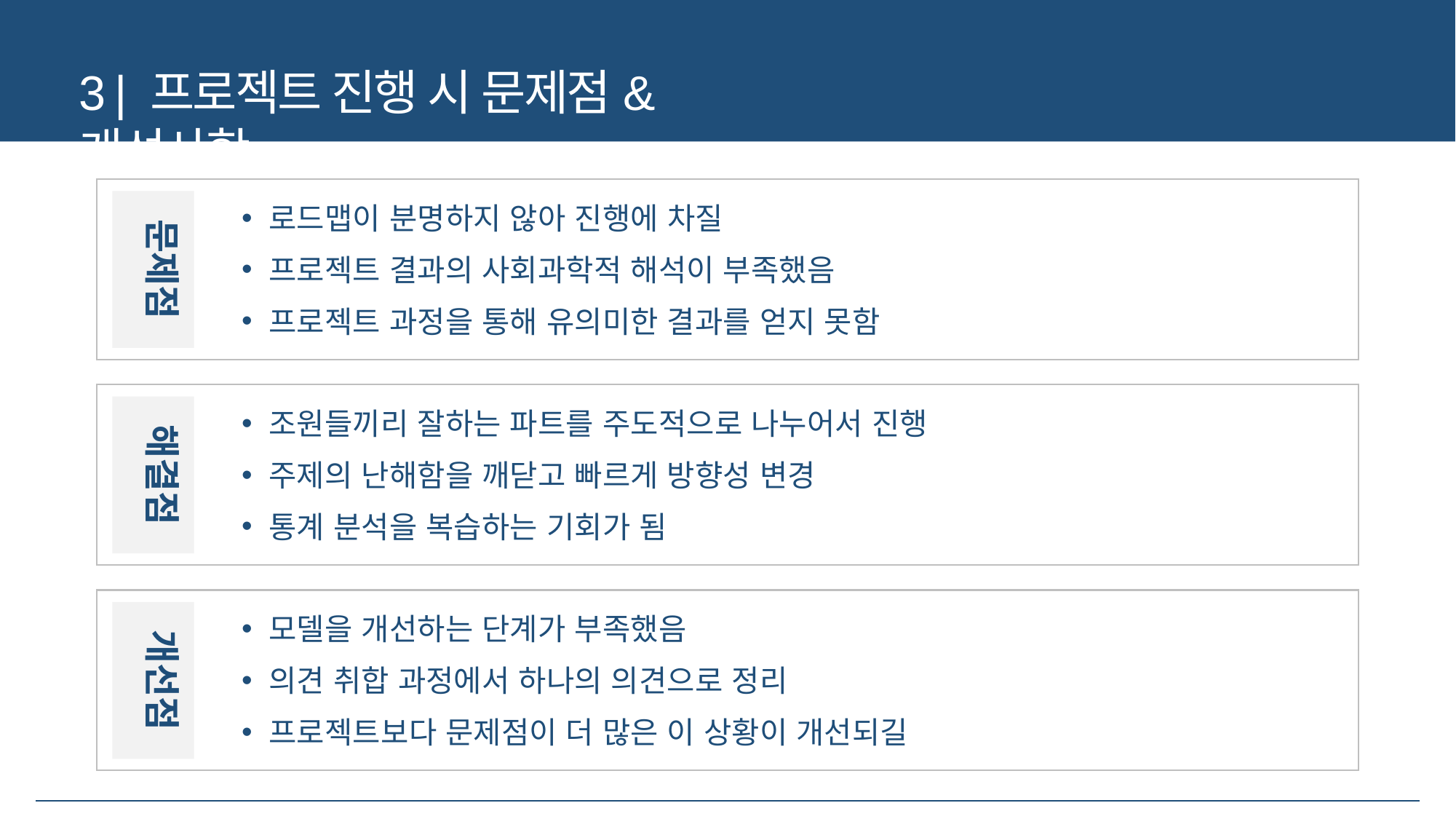

3 | 프로젝트 진행 시 문제점&개선사항
로드맵이 분명하지 않아 진행에 차질
프로젝트 결과의 사회과학적 해석이 부족했음
프로젝트 과정을 통해 유의미한 결과를 얻지 못함

문제점

조원들끼리 잘하는 파트를 주도적으로 나누어서 진행
주제의 난해함을 깨닫고 빠르게 방향성 변경
통계 분석을 복습하는 기회가 됨
해결점

모델을 개선하는 단계가 부족했음
의견 취합 과정에서 하나의 의견으로 정리
프로젝트보다 문제점이 더 많은 이 상황이 개선되길
개선점